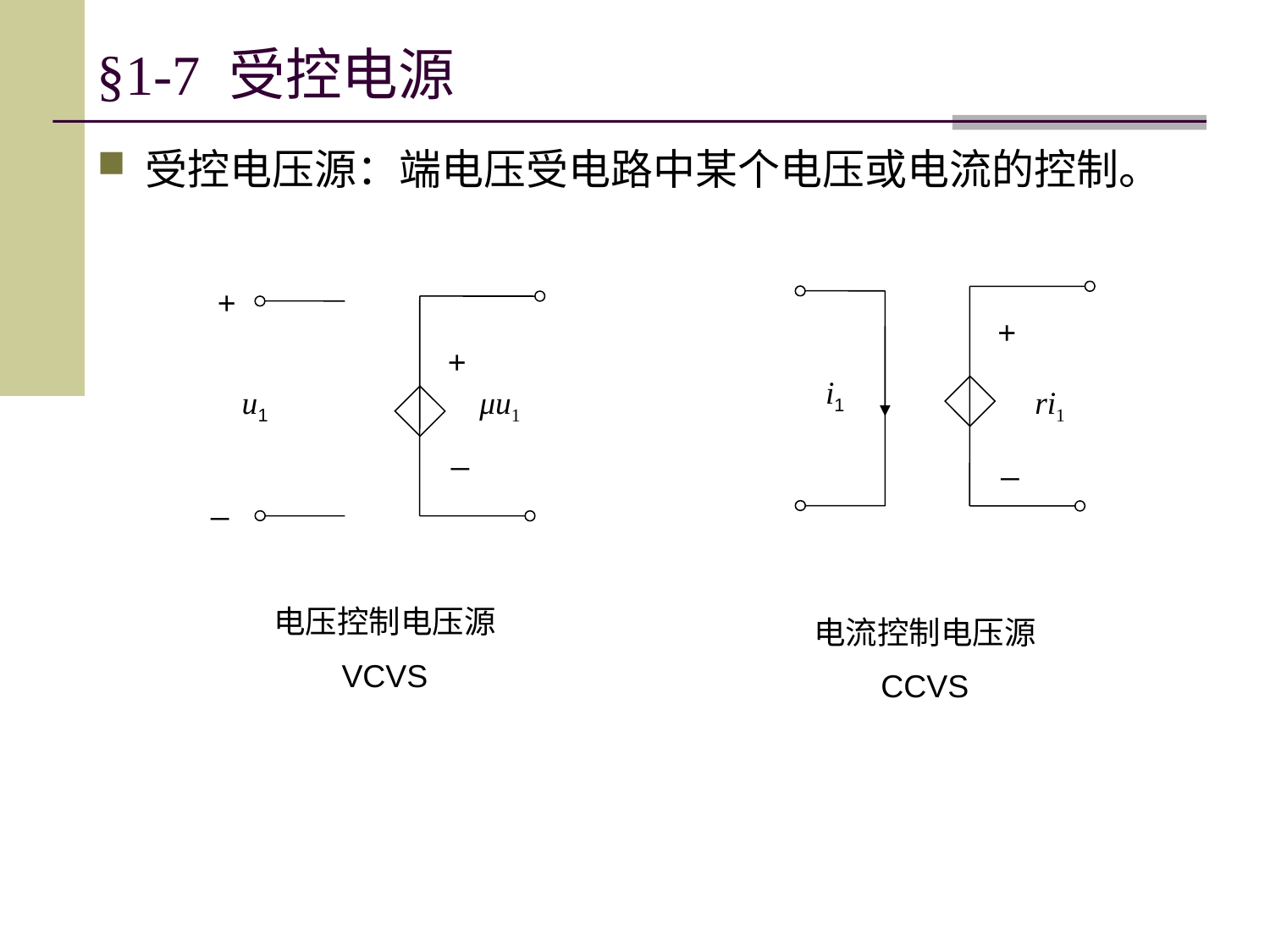

# §1-7 受控电源
受控电压源：端电压受电路中某个电压或电流的控制。
+

u1
_

+
μu1

_
+

i1

ri1

_

电压控制电压源
VCVS
电流控制电压源
CCVS